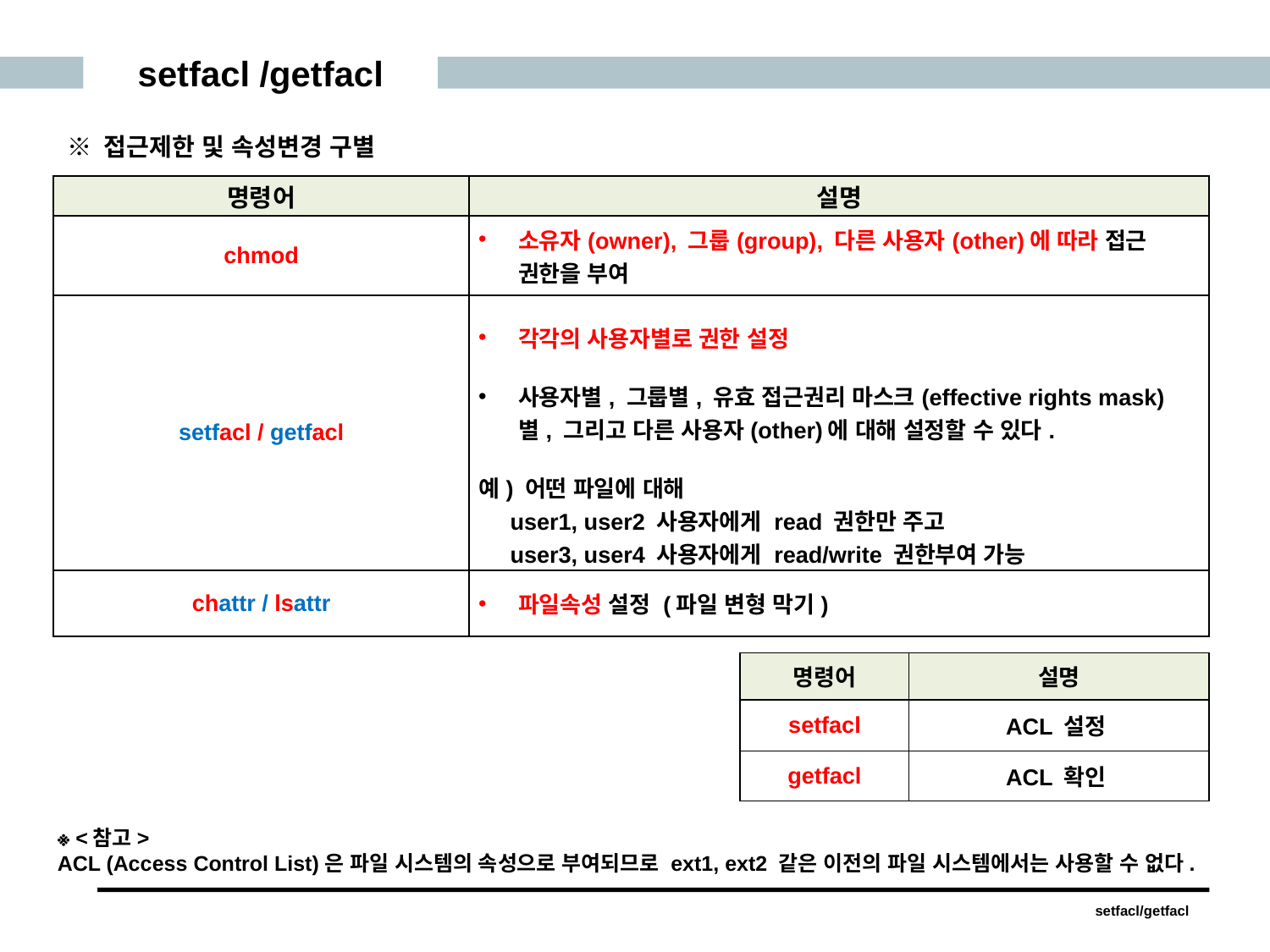

setfacl /getfacl

※ 접근제한 및 속성변경 구별
| 명령어 | 설명 |
| --- | --- |
| chmod | 소유자(owner), 그룹(group), 다른 사용자(other)에 따라 접근 권한을 부여 |
| setfacl / getfacl | 각각의 사용자별로 권한 설정 사용자별, 그룹별, 유효 접근권리 마스크(effective rights mask) 별, 그리고 다른 사용자(other)에 대해 설정할 수 있다. 예) 어떤 파일에 대해 user1, user2 사용자에게 read 권한만 주고 user3, user4 사용자에게 read/write 권한부여 가능 |
| chattr / lsattr | 파일속성 설정 (파일 변형 막기) |
| 명령어 | 설명 |
| --- | --- |
| setfacl | ACL 설정 |
| getfacl | ACL 확인 |
※ <참고>
ACL (Access Control List)은 파일 시스템의 속성으로 부여되므로 ext1, ext2 같은 이전의 파일 시스템에서는 사용할 수 없다.

setfacl/getfacl